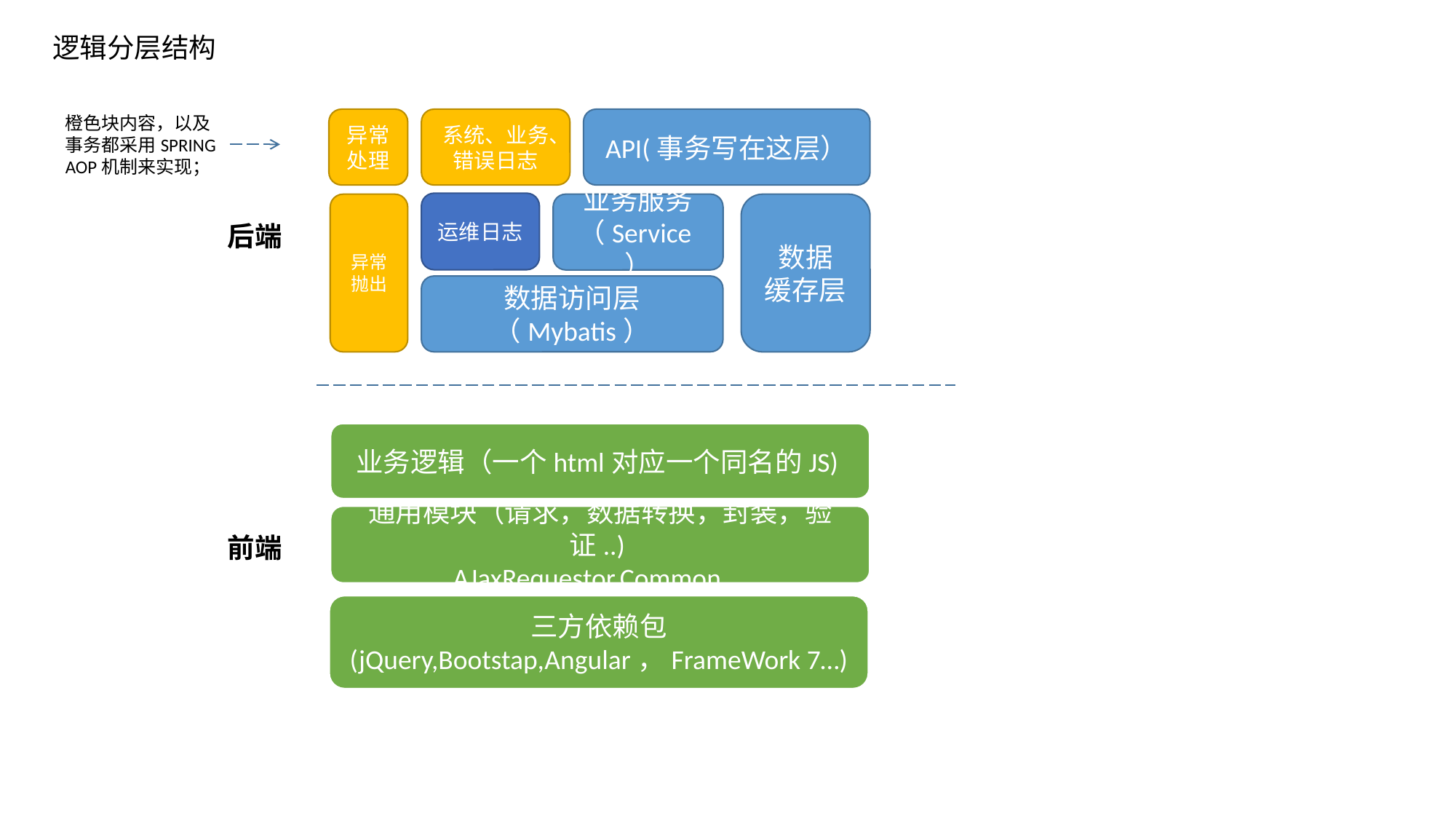

逻辑分层结构
橙色块内容，以及事务都采用SPRING AOP机制来实现；
异常处理
系统、业务、错误日志
API(事务写在这层）
运维日志
异常抛出
业务服务（Service）
数据
缓存层
后端
数据访问层（Mybatis）
业务逻辑（一个html对应一个同名的JS)
通用模块（请求，数据转换，封装，验证..)
AJaxRequestor,Common….
前端
三方依赖包
(jQuery,Bootstap,Angular，FrameWork 7…)